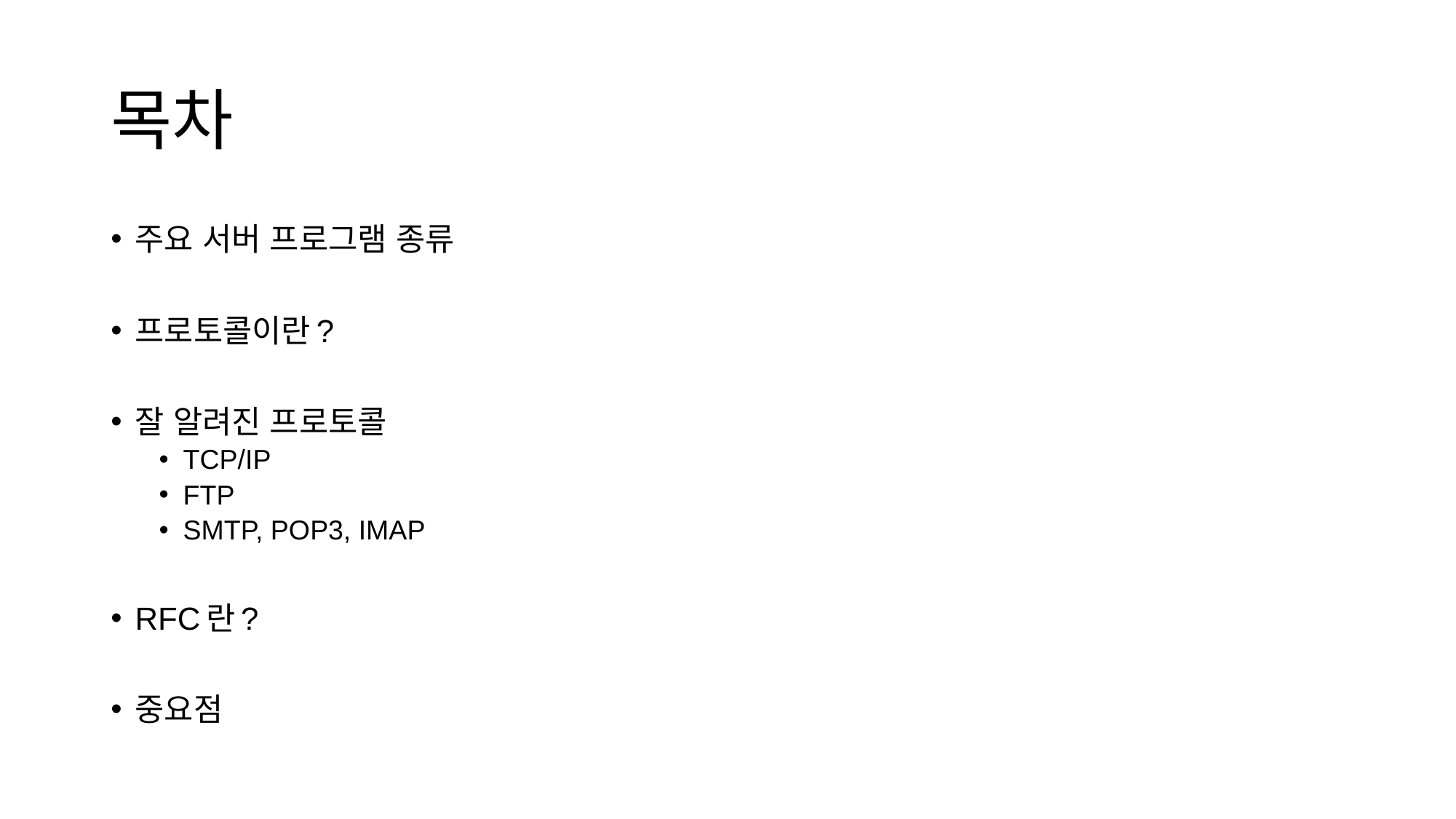

# 목차
주요 서버 프로그램 종류

프로토콜이란?

잘 알려진 프로토콜
TCP/IP
FTP
SMTP, POP3, IMAP

RFC란?

중요점